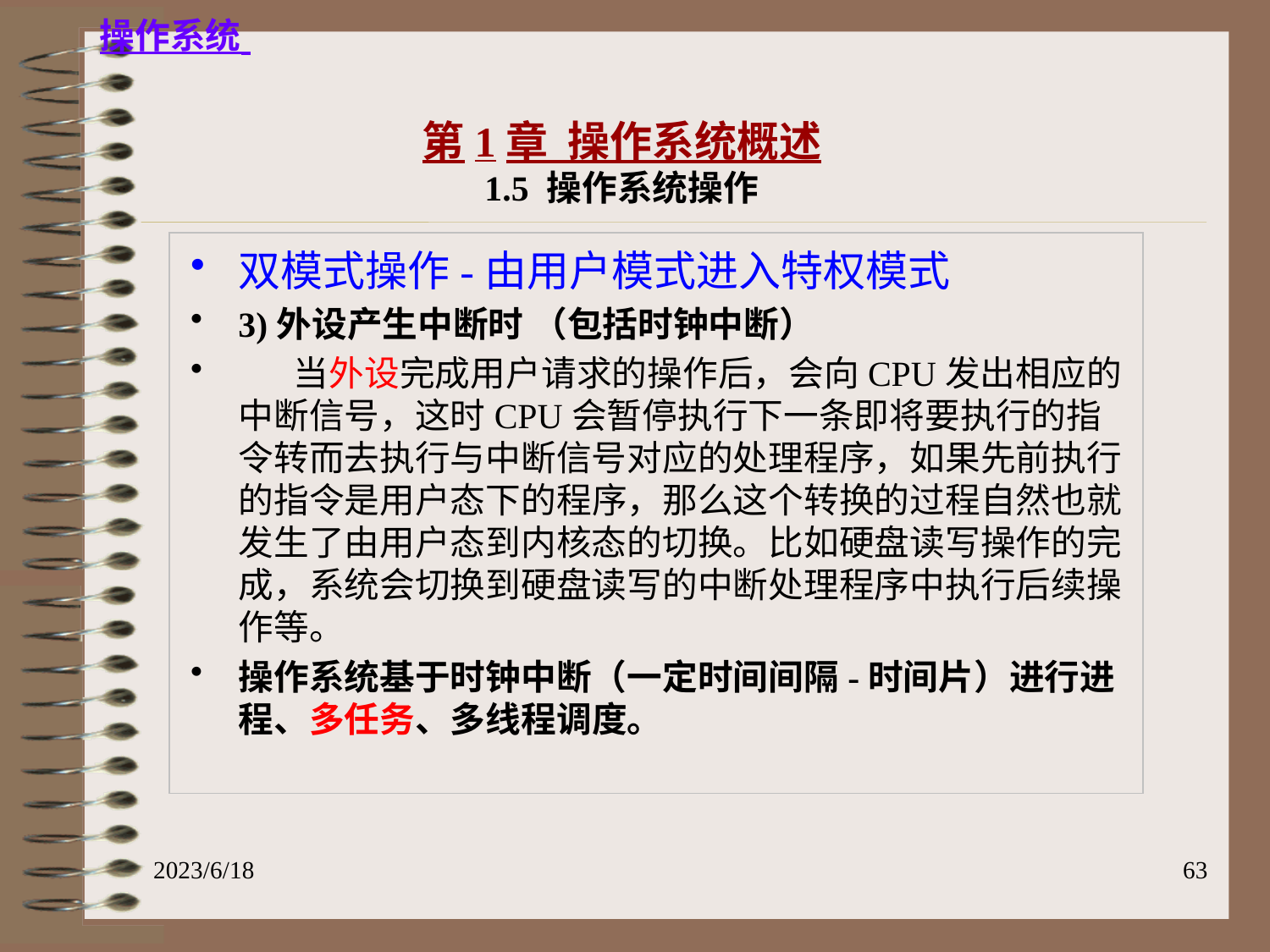

第1章  操作系统概述
1.5 操作系统操作

双模式操作-由用户模式进入特权模式
3)外设产生中断时 （包括时钟中断）
      当外设完成用户请求的操作后，会向CPU发出相应的中断信号，这时CPU会暂停执行下一条即将要执行的指令转而去执行与中断信号对应的处理程序，如果先前执行的指令是用户态下的程序，那么这个转换的过程自然也就发生了由用户态到内核态的切换。比如硬盘读写操作的完成，系统会切换到硬盘读写的中断处理程序中执行后续操作等。
操作系统基于时钟中断（一定时间间隔-时间片）进行进程、多任务、多线程调度。

2023/6/18
63